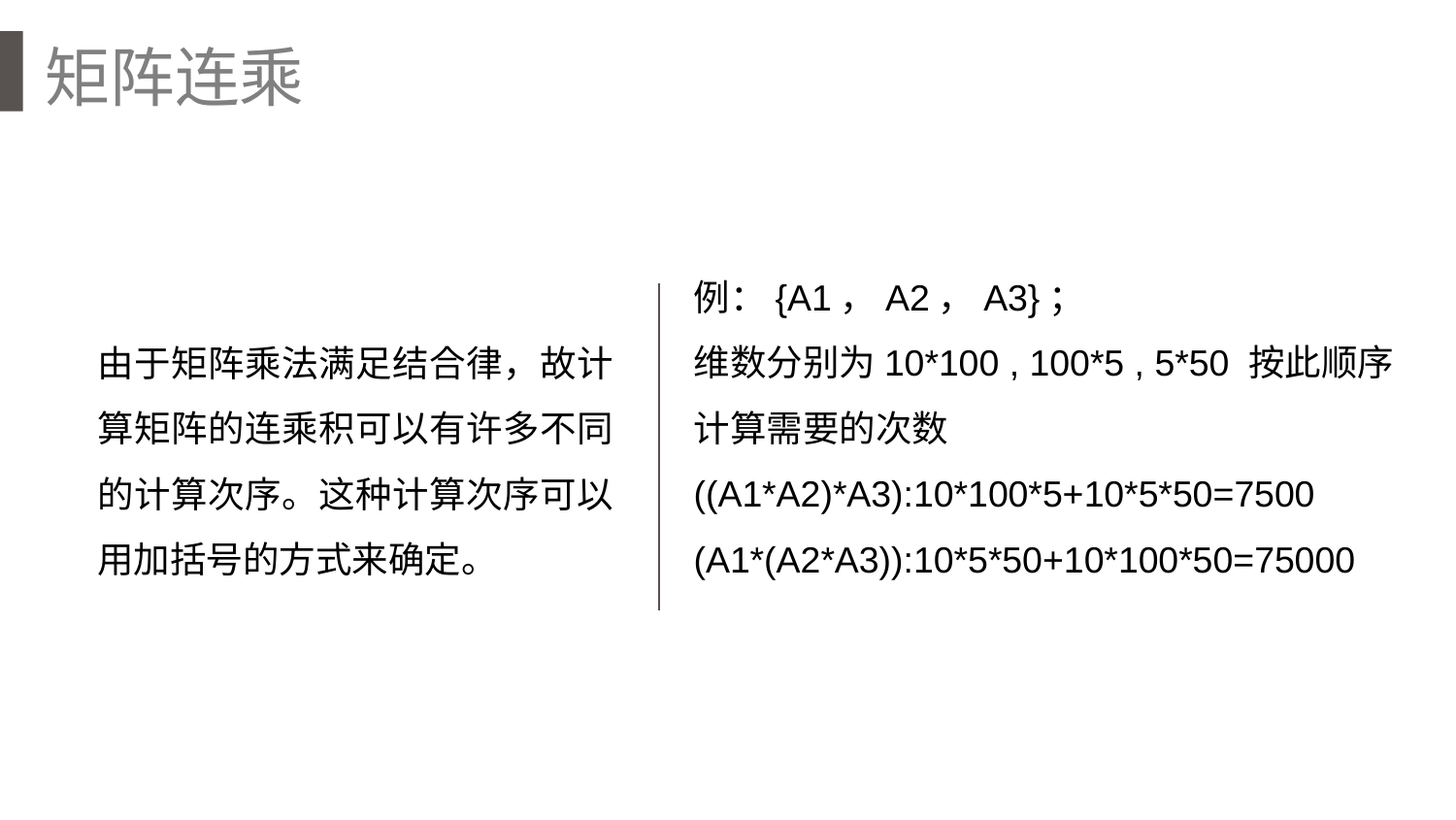

矩阵连乘
例：{A1，A2，A3}；
维数分别为10*100 , 100*5 , 5*50 按此顺序计算需要的次数((A1*A2)*A3):10*100*5+10*5*50=7500 (A1*(A2*A3)):10*5*50+10*100*50=75000
由于矩阵乘法满足结合律，故计算矩阵的连乘积可以有许多不同的计算次序。这种计算次序可以用加括号的方式来确定。